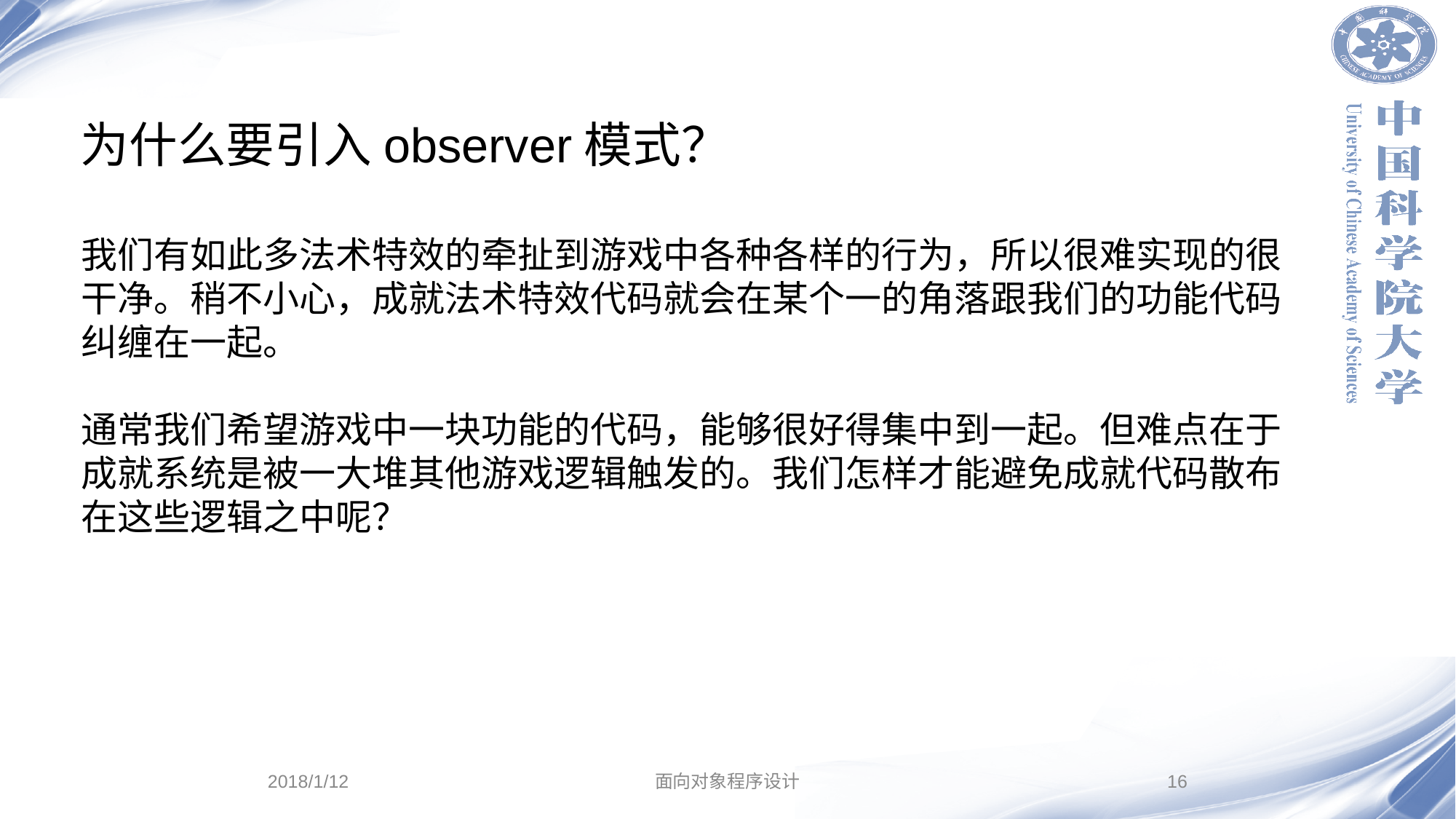

为什么要引入observer模式？
我们有如此多法术特效的牵扯到游戏中各种各样的行为，所以很难实现的很干净。稍不小心，成就法术特效代码就会在某个一的角落跟我们的功能代码纠缠在一起。

通常我们希望游戏中一块功能的代码，能够很好得集中到一起。但难点在于成就系统是被一大堆其他游戏逻辑触发的。我们怎样才能避免成就代码散布在这些逻辑之中呢？

2018/1/12
面向对象程序设计
16